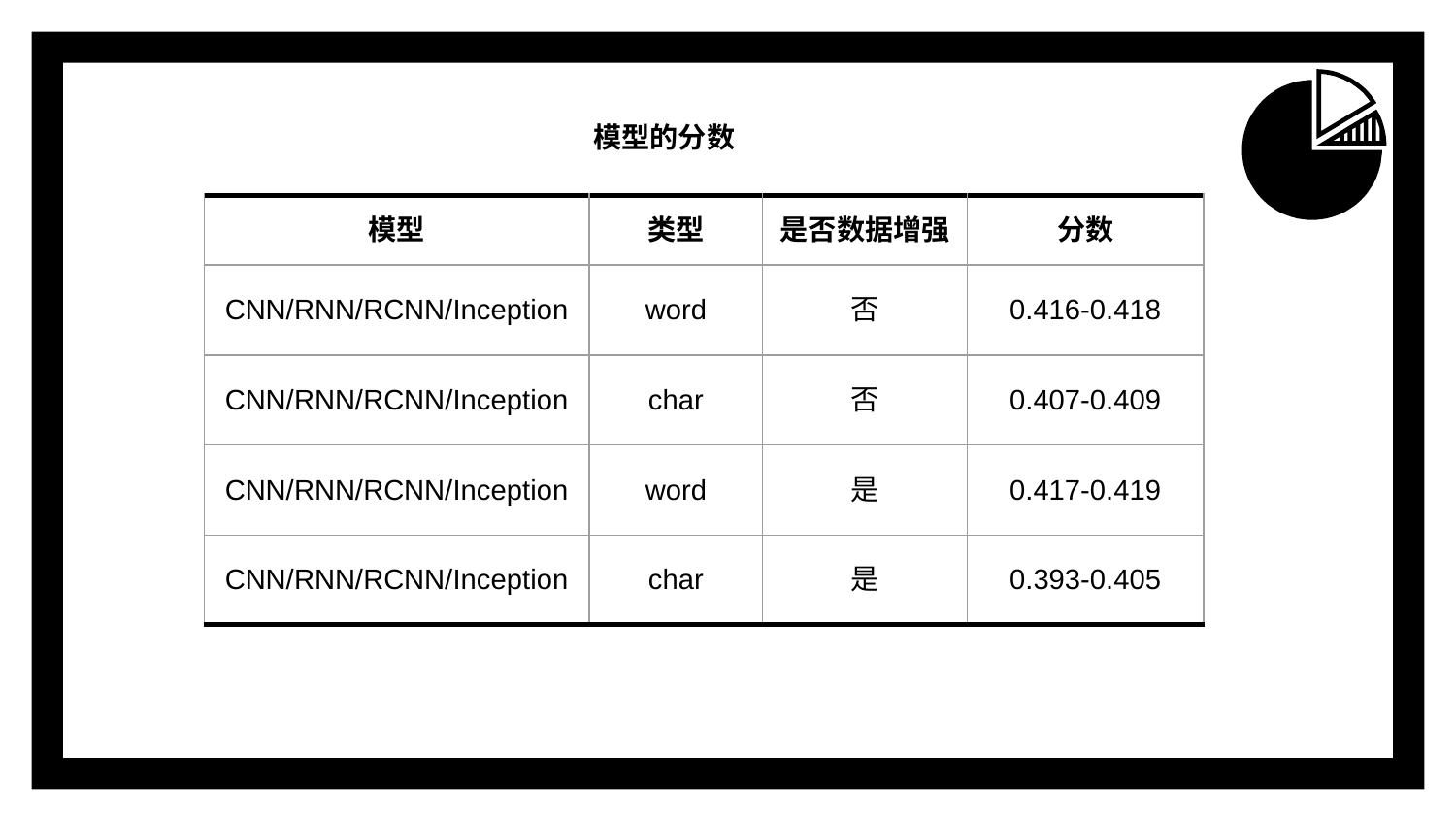

模型的分数
| 模型 | 类型 | 是否数据增强 | 分数 |
| --- | --- | --- | --- |
| CNN/RNN/RCNN/Inception | word | 否 | 0.416-0.418 |
| CNN/RNN/RCNN/Inception | char | 否 | 0.407-0.409 |
| CNN/RNN/RCNN/Inception | word | 是 | 0.417-0.419 |
| CNN/RNN/RCNN/Inception | char | 是 | 0.393-0.405 |
15